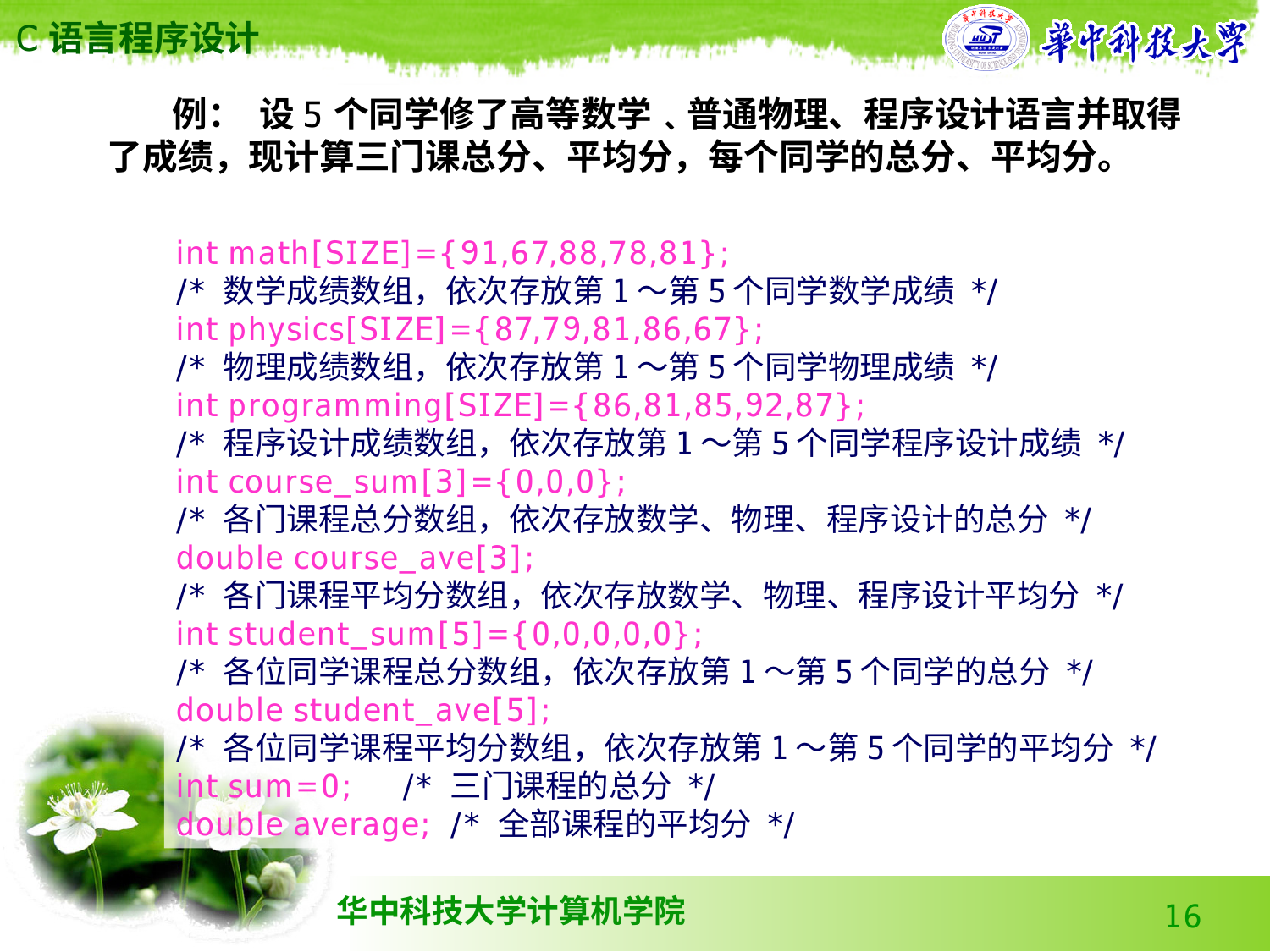

例：  设5个同学修了高等数学﹑普通物理、程序设计语言并取得了成绩，现计算三门课总分、平均分，每个同学的总分、平均分。
int math[SIZE]={91,67,88,78,81};
/* 数学成绩数组，依次存放第1～第5个同学数学成绩 */
int physics[SIZE]={87,79,81,86,67};
/* 物理成绩数组，依次存放第1～第5个同学物理成绩 */
int programming[SIZE]={86,81,85,92,87};
/* 程序设计成绩数组，依次存放第1～第5个同学程序设计成绩 */
int course_sum[3]={0,0,0};
/* 各门课程总分数组，依次存放数学、物理、程序设计的总分 */
double course_ave[3];
/* 各门课程平均分数组，依次存放数学、物理、程序设计平均分 */
int student_sum[5]={0,0,0,0,0};
/* 各位同学课程总分数组，依次存放第1～第5个同学的总分 */
double student_ave[5];
/* 各位同学课程平均分数组，依次存放第1～第5个同学的平均分 */
int sum=0;     /* 三门课程的总分 */
double average;  /* 全部课程的平均分 */
16